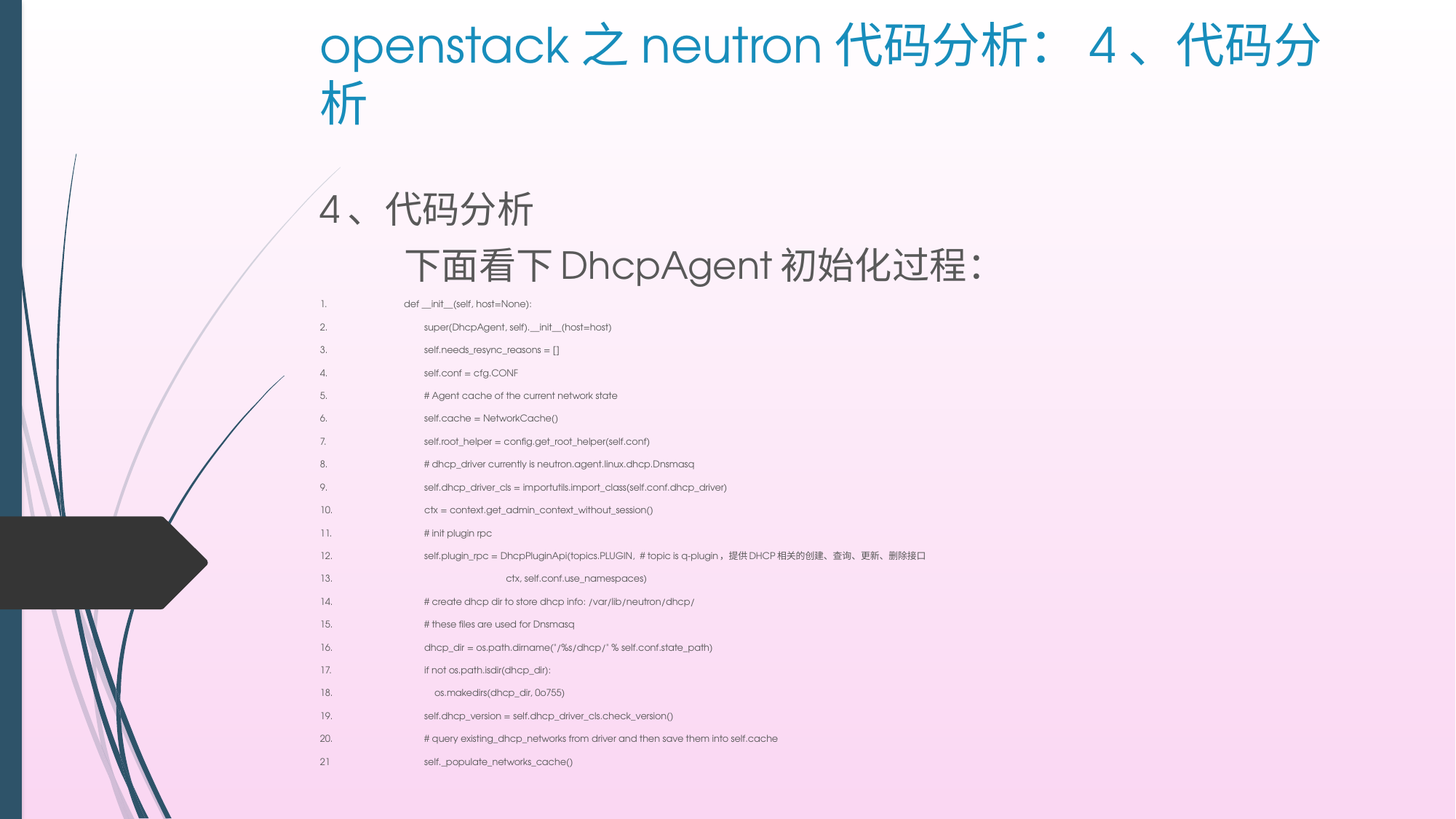

# openstack之neutron代码分析：4、代码分析
4、代码分析
	下面看下DhcpAgent初始化过程：
1.	def __init__(self, host=None):
2.	        super(DhcpAgent, self).__init__(host=host)
3.	        self.needs_resync_reasons = []
4.	        self.conf = cfg.CONF
5.	        # Agent cache of the current network state
6.	        self.cache = NetworkCache()
7.	        self.root_helper = config.get_root_helper(self.conf)
8.	        # dhcp_driver currently is neutron.agent.linux.dhcp.Dnsmasq
9.	        self.dhcp_driver_cls = importutils.import_class(self.conf.dhcp_driver)
10.	        ctx = context.get_admin_context_without_session()
11.	        # init plugin rpc
12.	        self.plugin_rpc = DhcpPluginApi(topics.PLUGIN,  # topic is q-plugin，提供DHCP相关的创建、查询、更新、删除接口
13.	                                        ctx, self.conf.use_namespaces)
14.	        # create dhcp dir to store dhcp info: /var/lib/neutron/dhcp/
15.	        # these files are used for Dnsmasq
16.	        dhcp_dir = os.path.dirname("/%s/dhcp/" % self.conf.state_path)
17.	        if not os.path.isdir(dhcp_dir):
18.	            os.makedirs(dhcp_dir, 0o755)
19.	        self.dhcp_version = self.dhcp_driver_cls.check_version()
20.	        # query existing_dhcp_networks from driver and then save them into self.cache
21     	        self._populate_networks_cache()